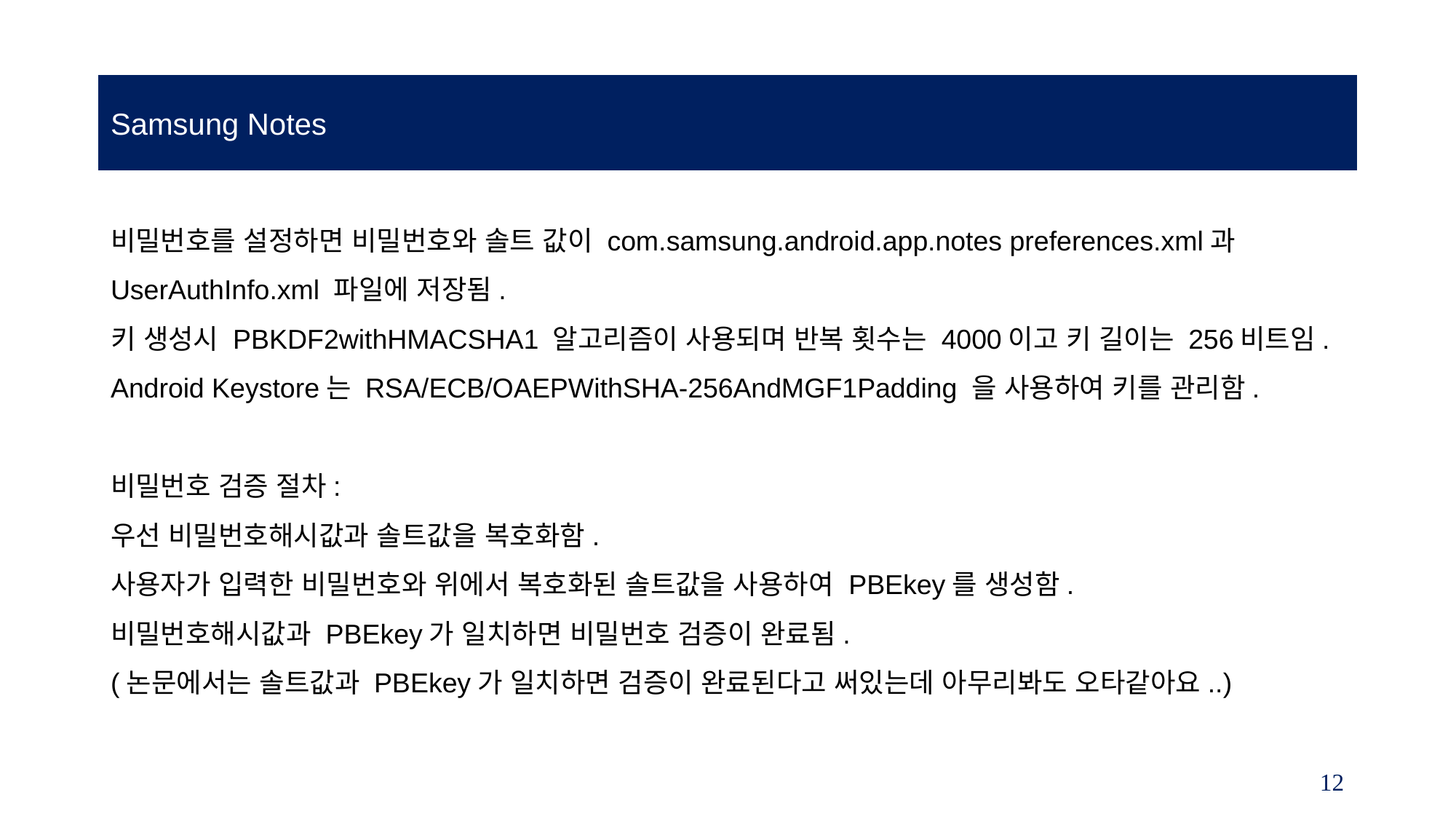

Samsung Notes
비밀번호를 설정하면 비밀번호와 솔트 값이 com.samsung.android.app.notes preferences.xml과 UserAuthInfo.xml 파일에 저장됨.
키 생성시 PBKDF2withHMACSHA1 알고리즘이 사용되며 반복 횟수는 4000이고 키 길이는 256비트임.
Android Keystore는 RSA/ECB/OAEPWithSHA-256AndMGF1Padding 을 사용하여 키를 관리함.

비밀번호 검증 절차:
우선 비밀번호해시값과 솔트값을 복호화함.
사용자가 입력한 비밀번호와 위에서 복호화된 솔트값을 사용하여 PBEkey를 생성함.
비밀번호해시값과 PBEkey가 일치하면 비밀번호 검증이 완료됨.
(논문에서는 솔트값과 PBEkey가 일치하면 검증이 완료된다고 써있는데 아무리봐도 오타같아요..)
12